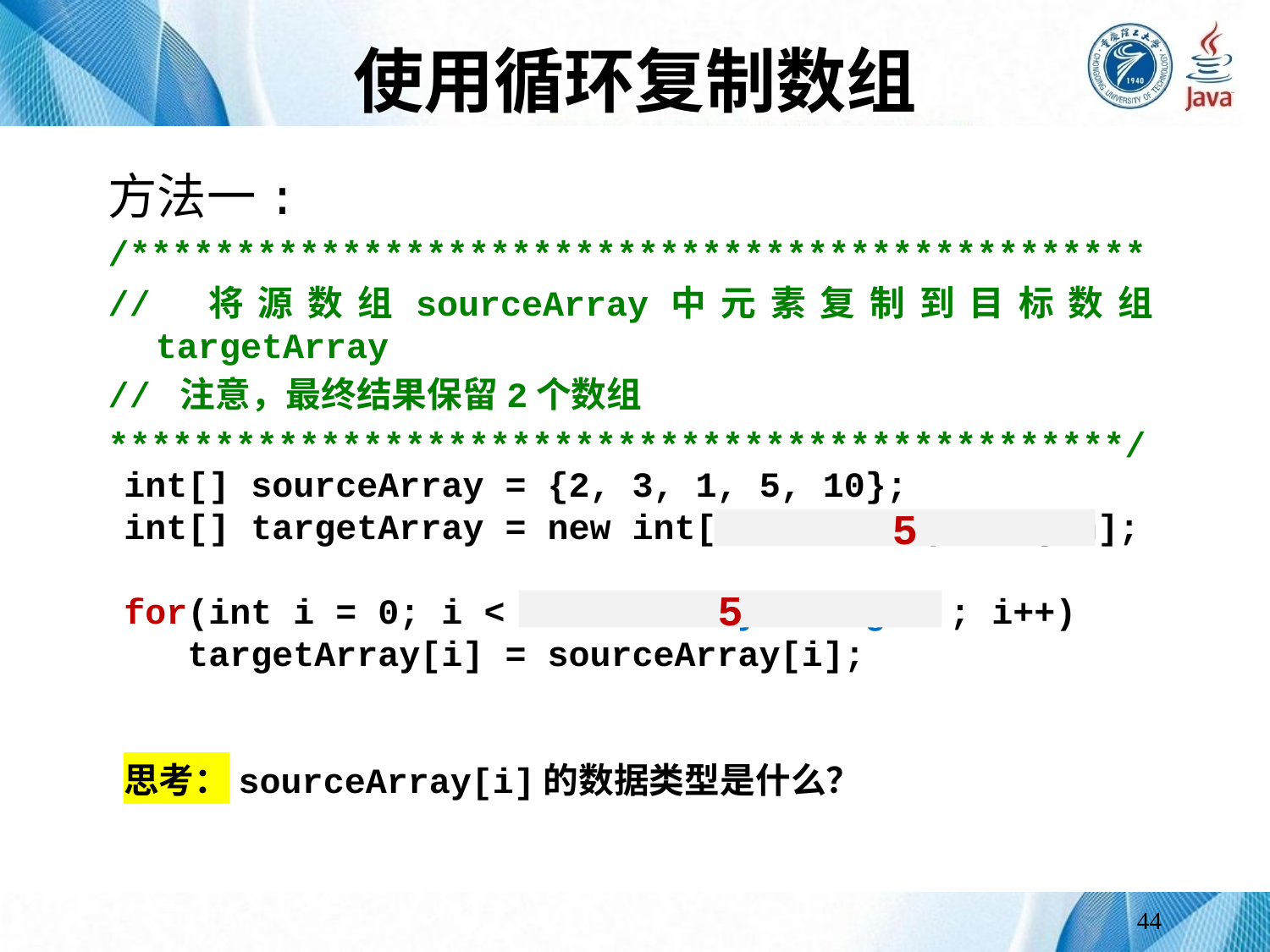

# 使用循环复制数组
方法一:
/************************************************
// 将源数组sourceArray中元素复制到目标数组targetArray
// 注意，最终结果保留2个数组
************************************************/
int[] sourceArray = {2, 3, 1, 5, 10};
int[] targetArray = new int[sourceArray.length];

for(int i = 0; i < sourceArrays.length ; i++)
   targetArray[i] = sourceArray[i];

思考：sourceArray[i]的数据类型是什么？
5
5
44